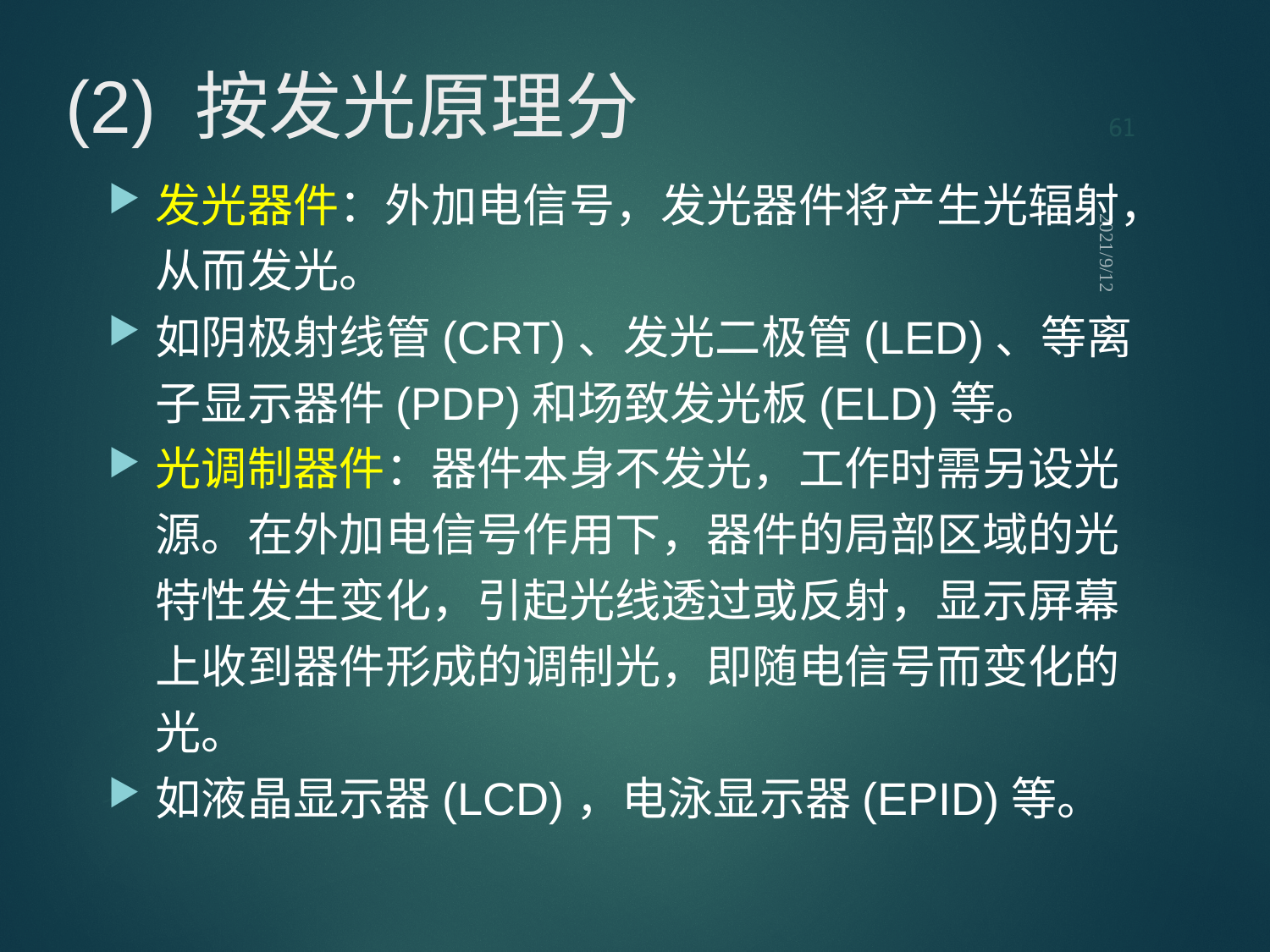

61
# (2) 按发光原理分
发光器件：外加电信号，发光器件将产生光辐射，从而发光。
如阴极射线管(CRT)、发光二极管(LED)、等离子显示器件(PDP)和场致发光板(ELD)等。
光调制器件：器件本身不发光，工作时需另设光源。在外加电信号作用下，器件的局部区域的光特性发生变化，引起光线透过或反射，显示屏幕上收到器件形成的调制光，即随电信号而变化的光。
如液晶显示器(LCD)，电泳显示器(EPID)等。
2021/9/12